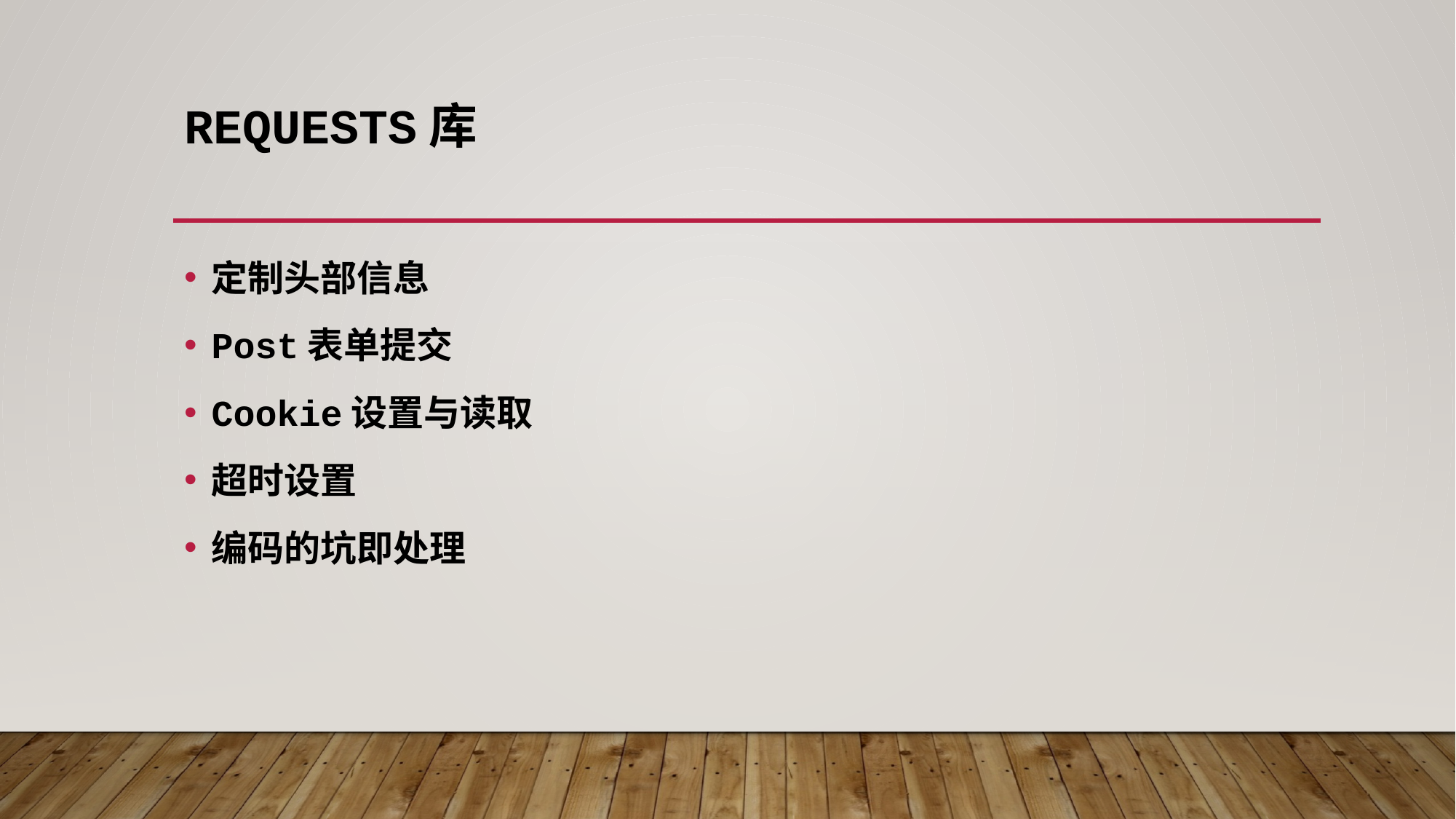

# REQUESTS库
定制头部信息
Post表单提交
Cookie设置与读取
超时设置
编码的坑即处理